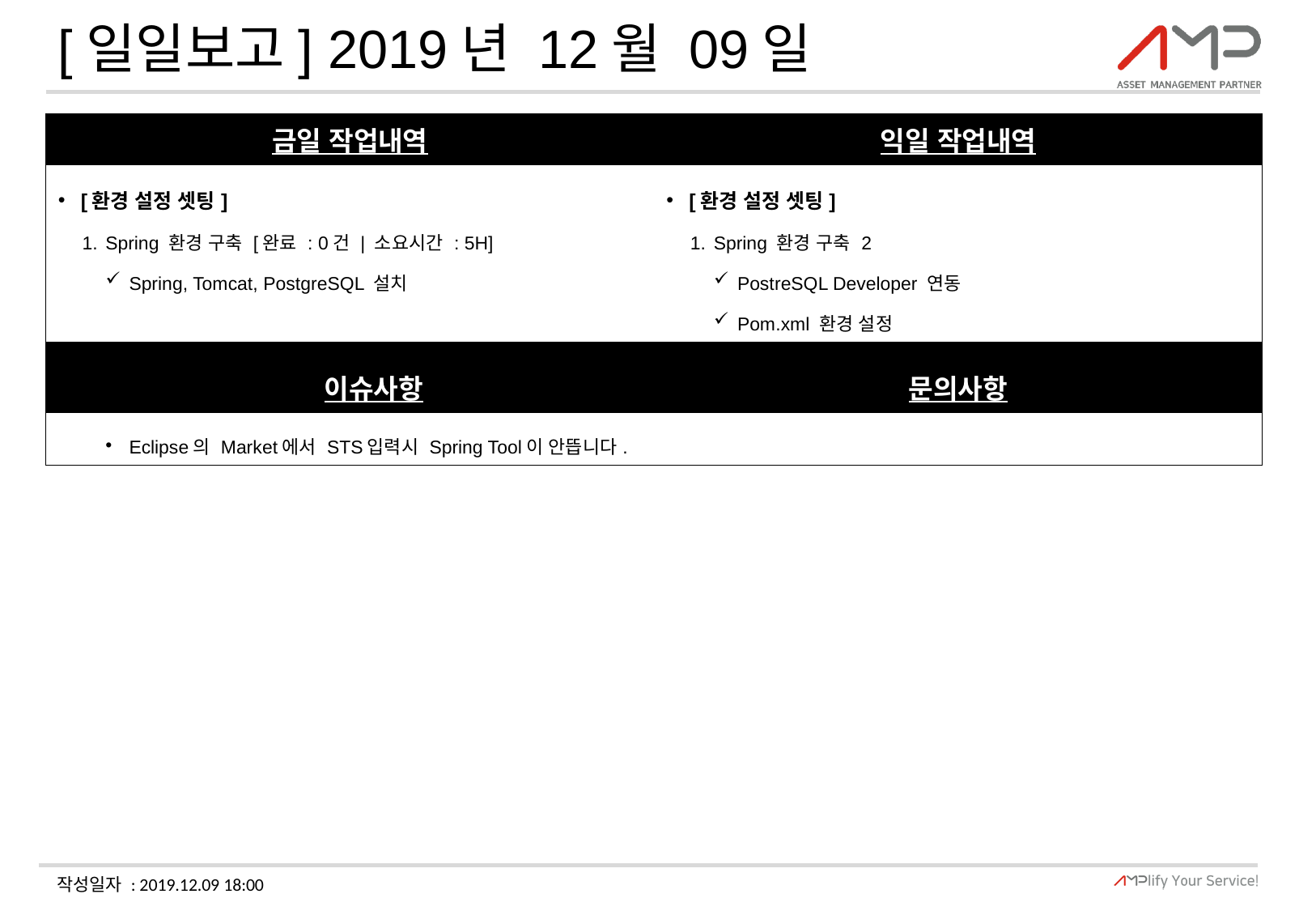

# [일일보고] 2019년 12월 09일
| 금일 작업내역 | 익일 작업내역 |
| --- | --- |
| [환경 설정 셋팅] Spring 환경 구축 [완료 : 0건 | 소요시간 : 5H] Spring, Tomcat, PostgreSQL 설치 | [환경 설정 셋팅] Spring 환경 구축 2 PostreSQL Developer 연동 Pom.xml 환경 설정 |
| 이슈사항 | 문의사항 |
| Eclipse의 Market에서 STS입력시 Spring Tool이 안뜹니다. |  |
작성일자 : 2019.12.09 18:00